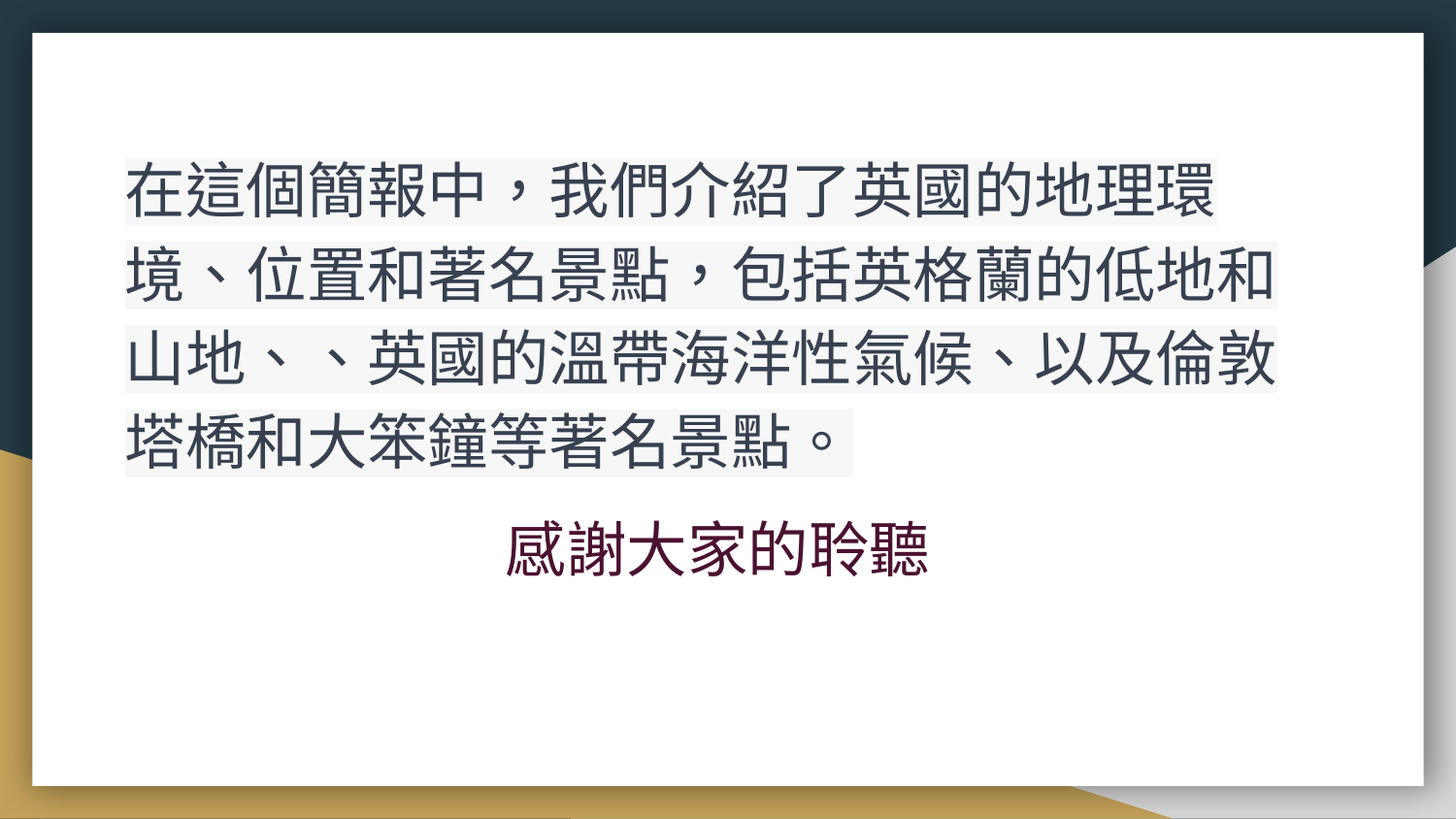

在這個簡報中，我們介紹了英國的地理環境、位置和著名景點，包括英格蘭的低地和山地、、英國的溫帶海洋性氣候、以及倫敦塔橋和大笨鐘等著名景點。
感謝大家的聆聽